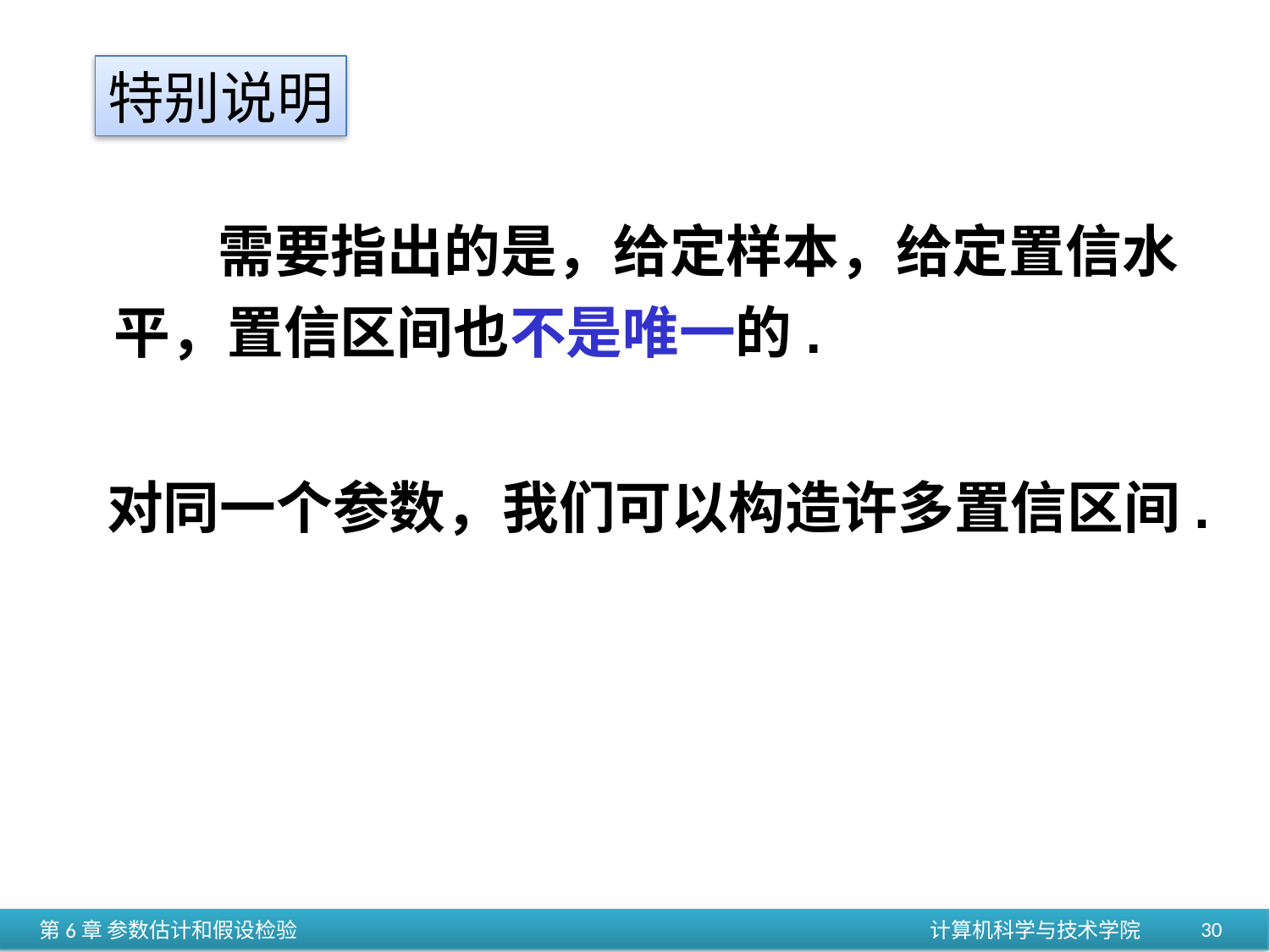

特别说明
       需要指出的是，给定样本，给定置信水平，置信区间也不是唯一的.
对同一个参数，我们可以构造许多置信区间.